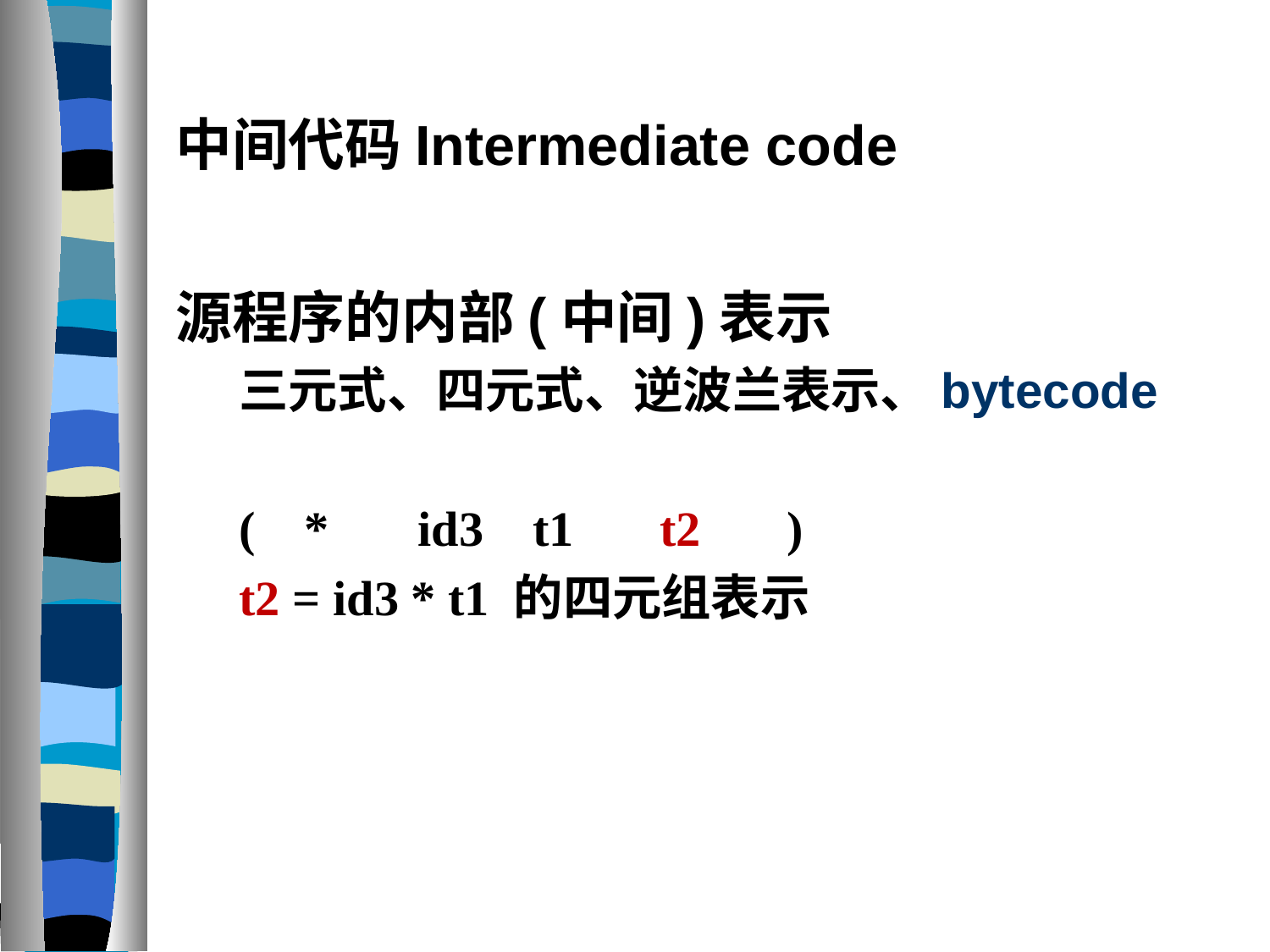

# 中间代码Intermediate code
源程序的内部(中间)表示
三元式、四元式、逆波兰表示、bytecode

(    *	 id3	t1	t2	)
t2 = id3 * t1 的四元组表示